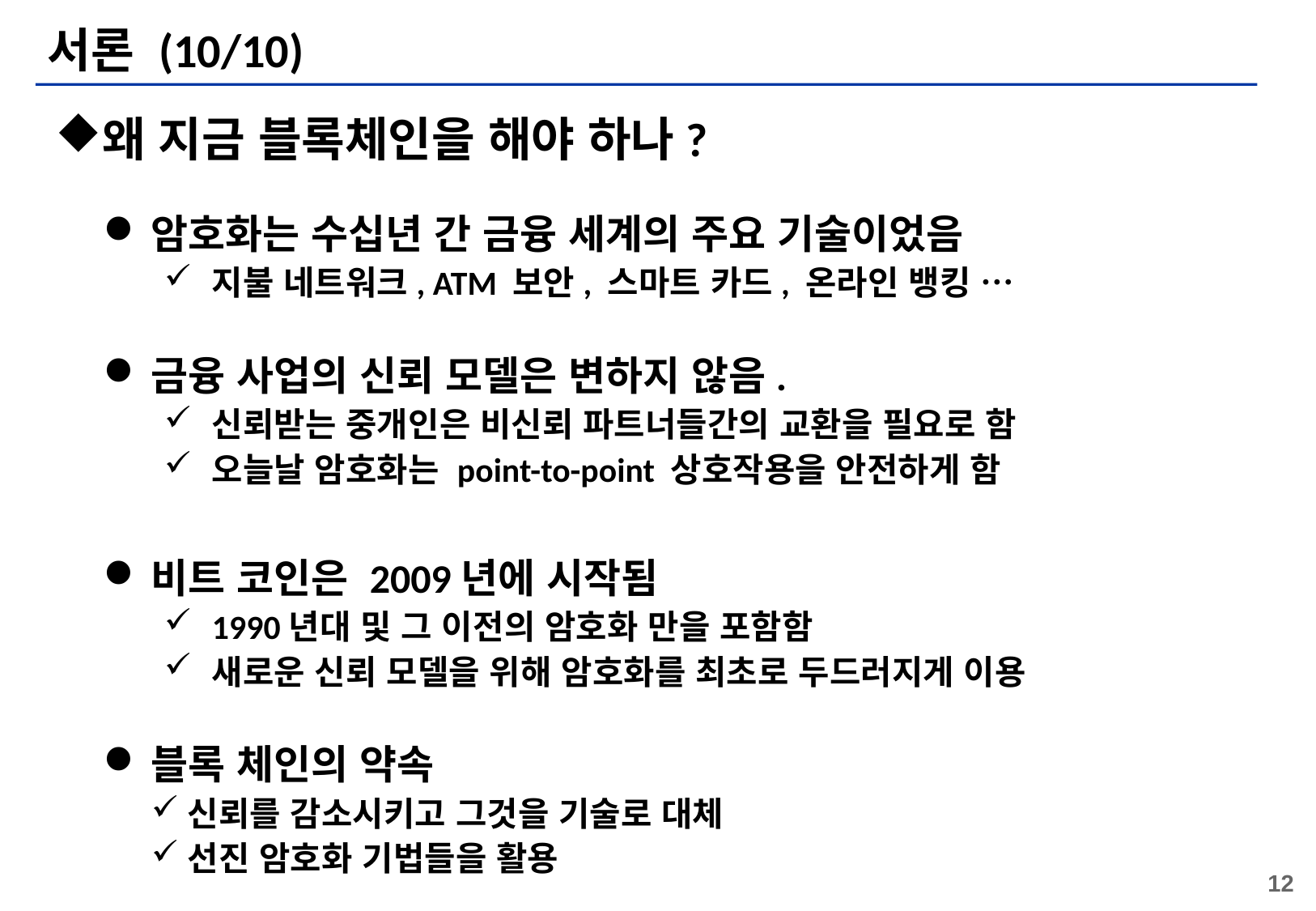

# 서론 (10/10)
왜 지금 블록체인을 해야 하나?

암호화는 수십년 간 금융 세계의 주요 기술이었음
지불 네트워크, ATM 보안, 스마트 카드, 온라인 뱅킹 …

금융 사업의 신뢰 모델은 변하지 않음.
신뢰받는 중개인은 비신뢰 파트너들간의 교환을 필요로 함
오늘날 암호화는 point-to-point 상호작용을 안전하게 함

비트 코인은 2009년에 시작됨
1990년대 및 그 이전의 암호화 만을 포함함
새로운 신뢰 모델을 위해 암호화를 최초로 두드러지게 이용

블록 체인의 약속
신뢰를 감소시키고 그것을 기술로 대체
선진 암호화 기법들을 활용